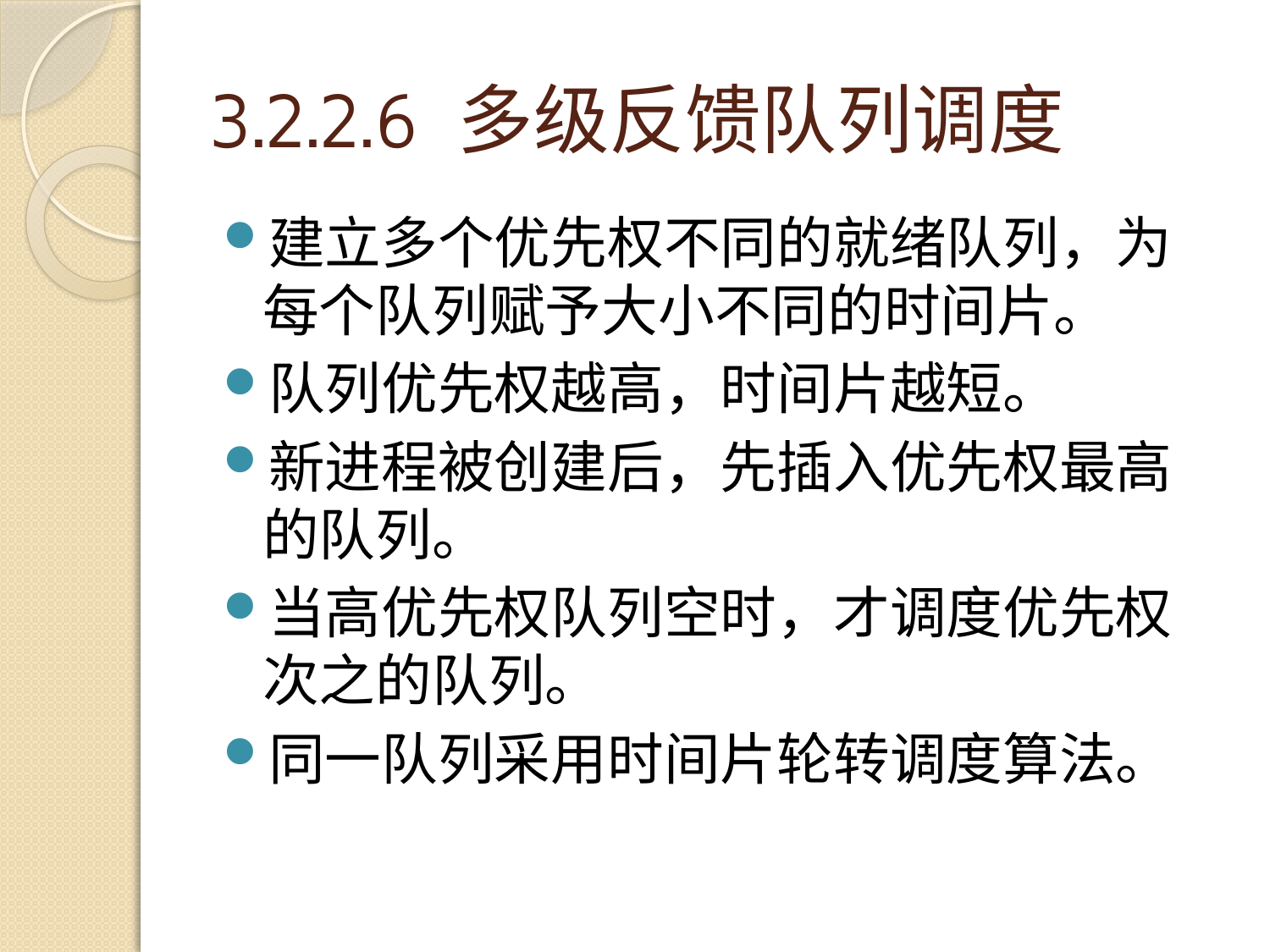

# 3.2.2.6 多级反馈队列调度
建立多个优先权不同的就绪队列，为每个队列赋予大小不同的时间片。
队列优先权越高，时间片越短。
新进程被创建后，先插入优先权最高的队列。
当高优先权队列空时，才调度优先权次之的队列。
同一队列采用时间片轮转调度算法。